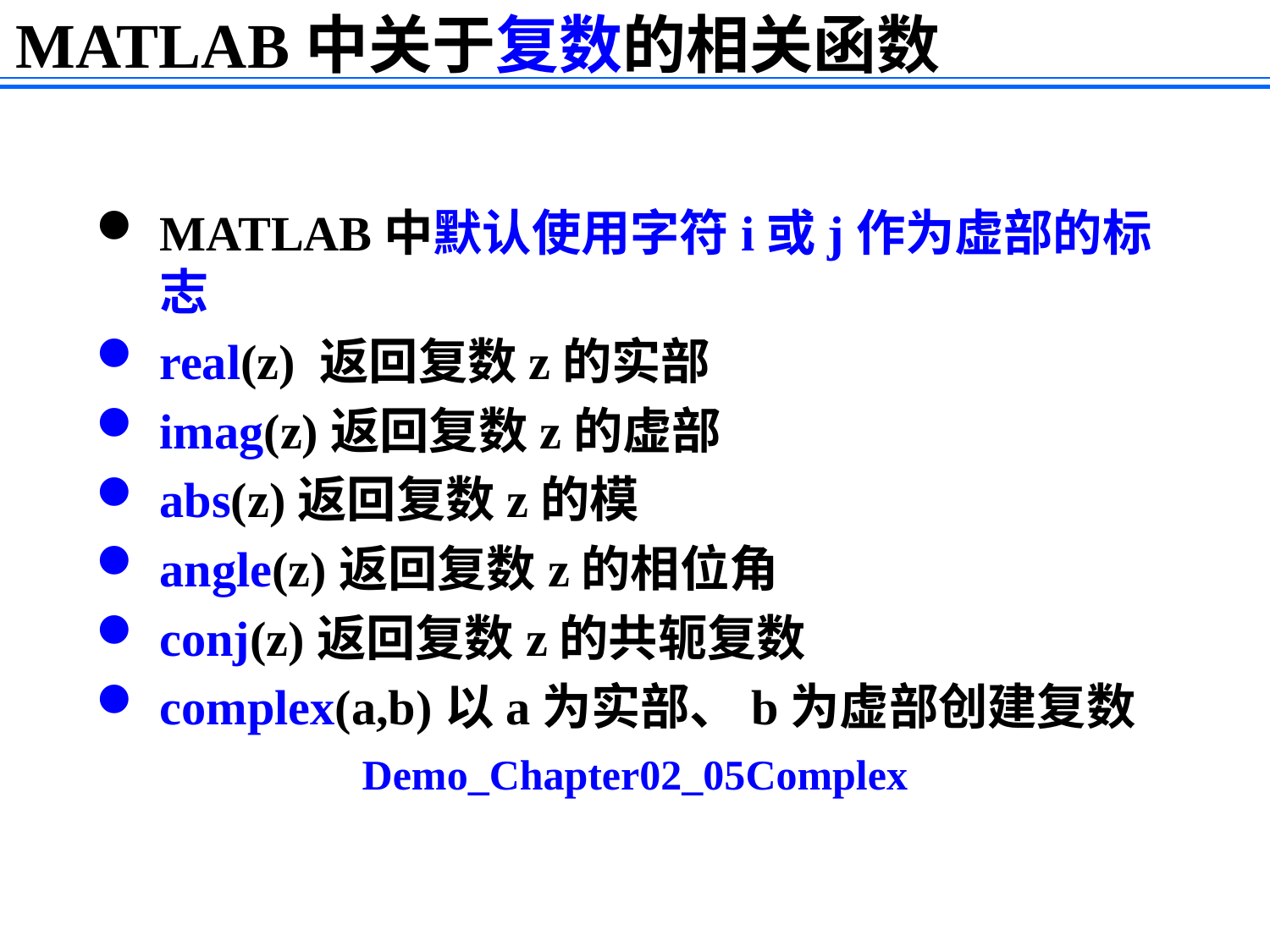

MATLAB中关于复数的相关函数

MATLAB中默认使用字符i或j作为虚部的标志
real(z) 返回复数z的实部
imag(z)返回复数z的虚部
abs(z)返回复数z的模
angle(z)返回复数z的相位角
conj(z)返回复数z的共轭复数
complex(a,b)以a为实部、b为虚部创建复数
Demo_Chapter02_05Complex